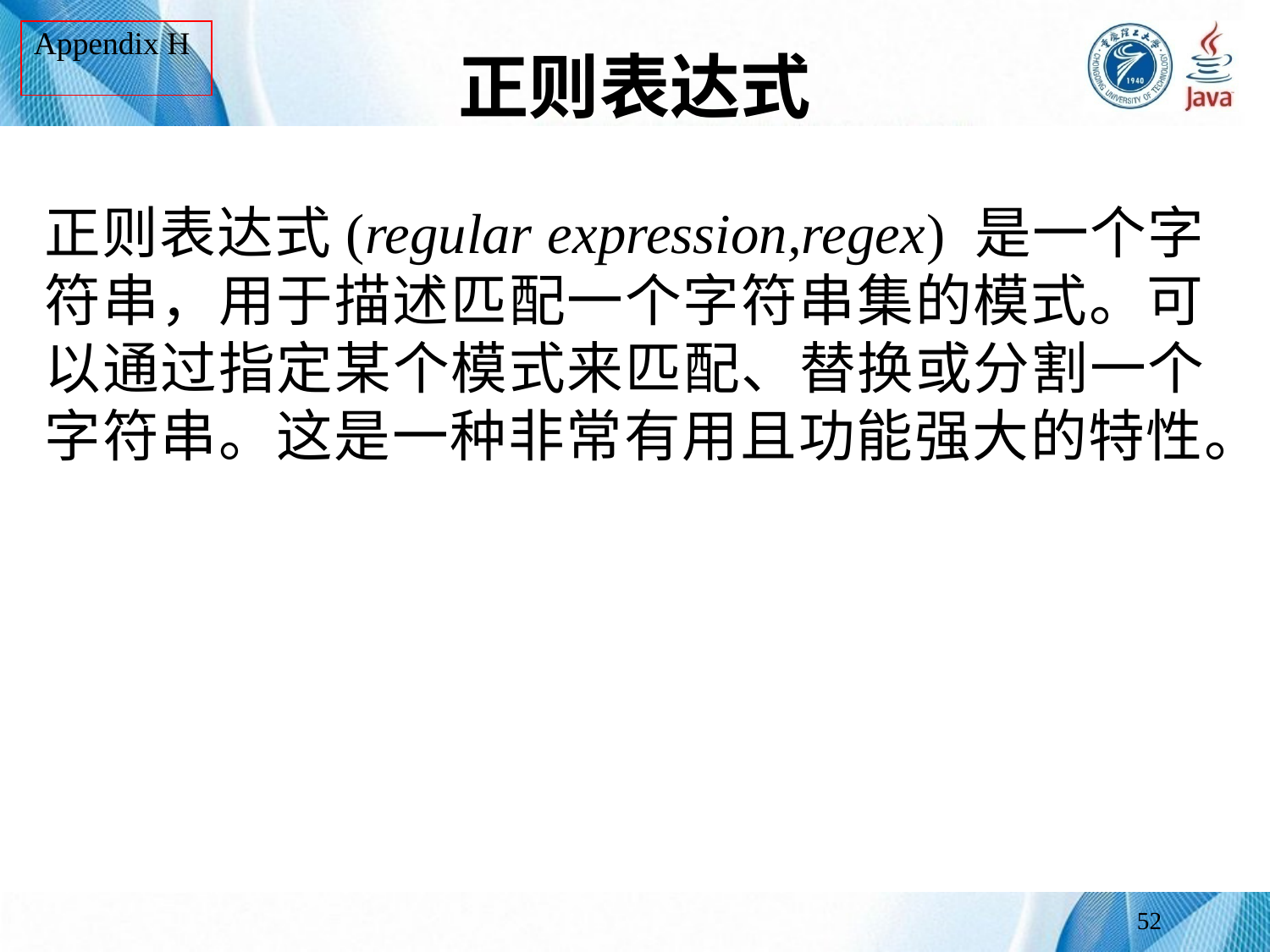

Appendix H
# 正则表达式
正则表达式(regular expression,regex) 是一个字符串，用于描述匹配一个字符串集的模式。可以通过指定某个模式来匹配、替换或分割一个字符串。这是一种非常有用且功能强大的特性。

52